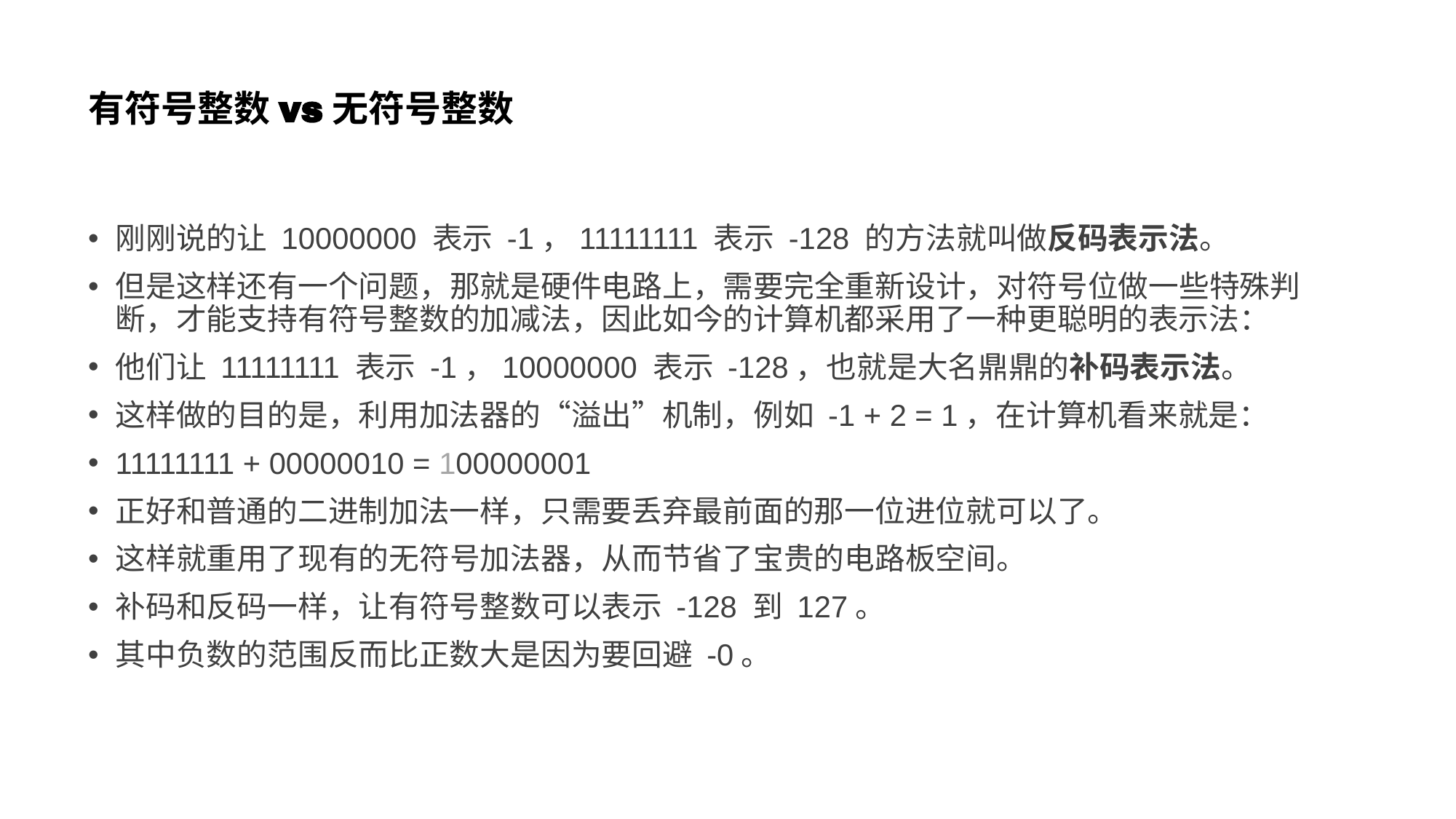

# 有符号整数vs无符号整数
刚刚说的让 10000000 表示 -1，11111111 表示 -128 的方法就叫做反码表示法。
但是这样还有一个问题，那就是硬件电路上，需要完全重新设计，对符号位做一些特殊判断，才能支持有符号整数的加减法，因此如今的计算机都采用了一种更聪明的表示法：
他们让 11111111 表示 -1，10000000 表示 -128，也就是大名鼎鼎的补码表示法。
这样做的目的是，利用加法器的“溢出”机制，例如 -1 + 2 = 1，在计算机看来就是：
11111111 + 00000010 = 100000001
正好和普通的二进制加法一样，只需要丢弃最前面的那一位进位就可以了。
这样就重用了现有的无符号加法器，从而节省了宝贵的电路板空间。
补码和反码一样，让有符号整数可以表示 -128 到 127。
其中负数的范围反而比正数大是因为要回避 -0。